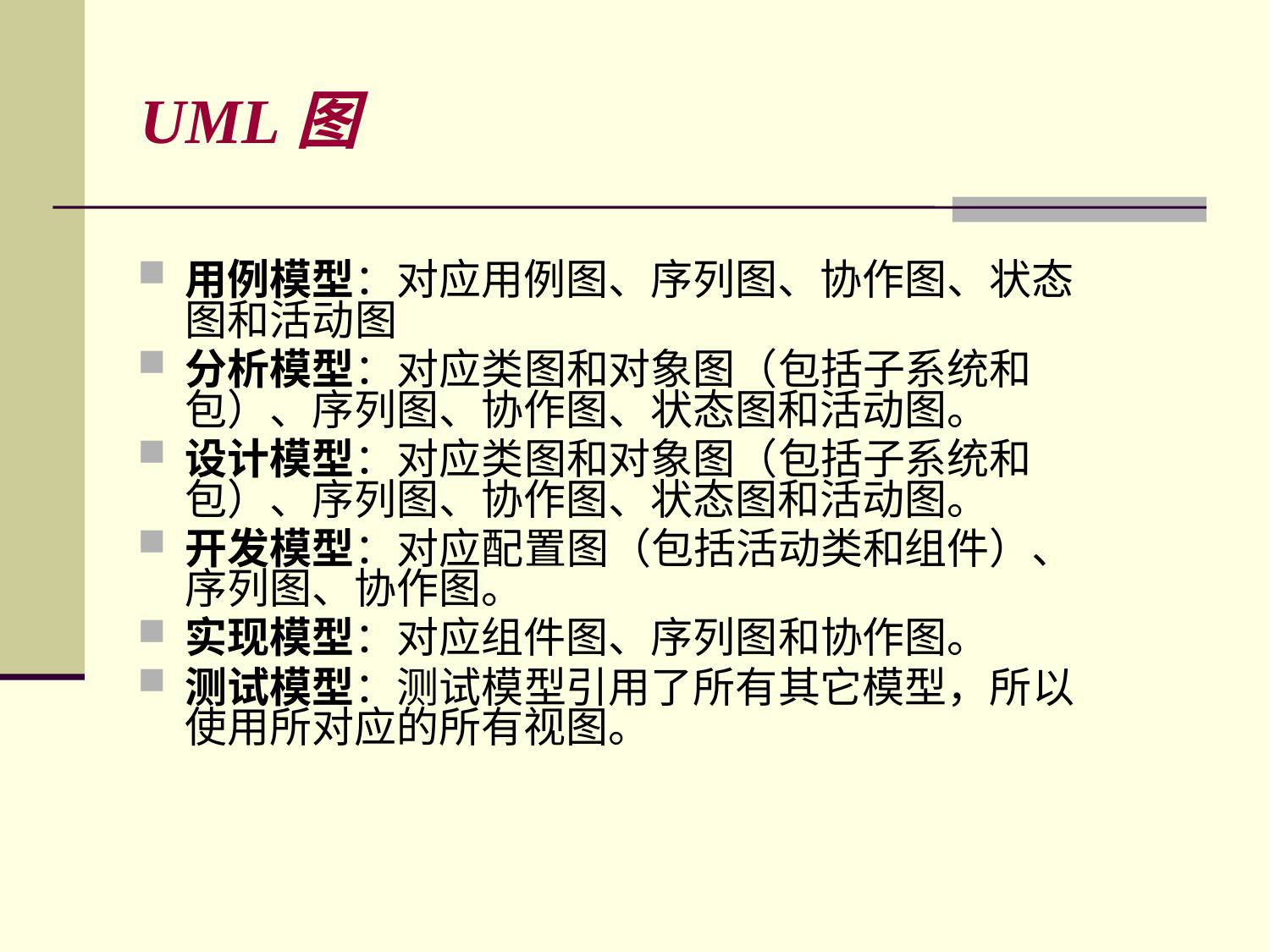

# UML图
用例模型：对应用例图、序列图、协作图、状态图和活动图
分析模型：对应类图和对象图（包括子系统和包）、序列图、协作图、状态图和活动图。
设计模型：对应类图和对象图（包括子系统和包）、序列图、协作图、状态图和活动图。
开发模型：对应配置图（包括活动类和组件）、序列图、协作图。
实现模型：对应组件图、序列图和协作图。
测试模型：测试模型引用了所有其它模型，所以使用所对应的所有视图。